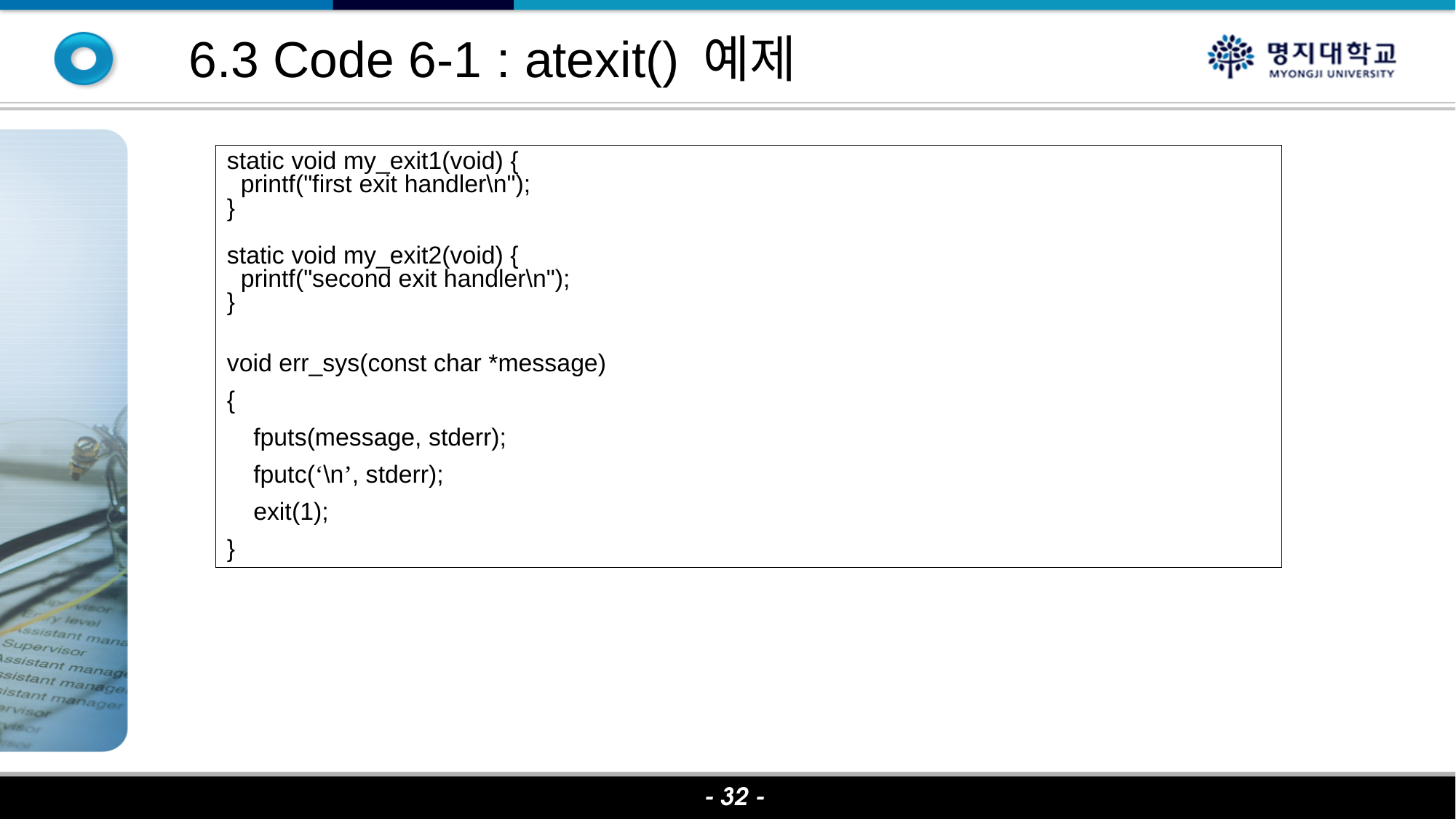

6.3 Code 6-1 : atexit() 예제
static void my_exit1(void) {
  printf("first exit handler\n");
}

static void my_exit2(void) {
  printf("second exit handler\n");
}

void err_sys(const char *message)
{
	fputs(message, stderr);
	fputc(‘\n’, stderr);
	exit(1);
}
- 32 -